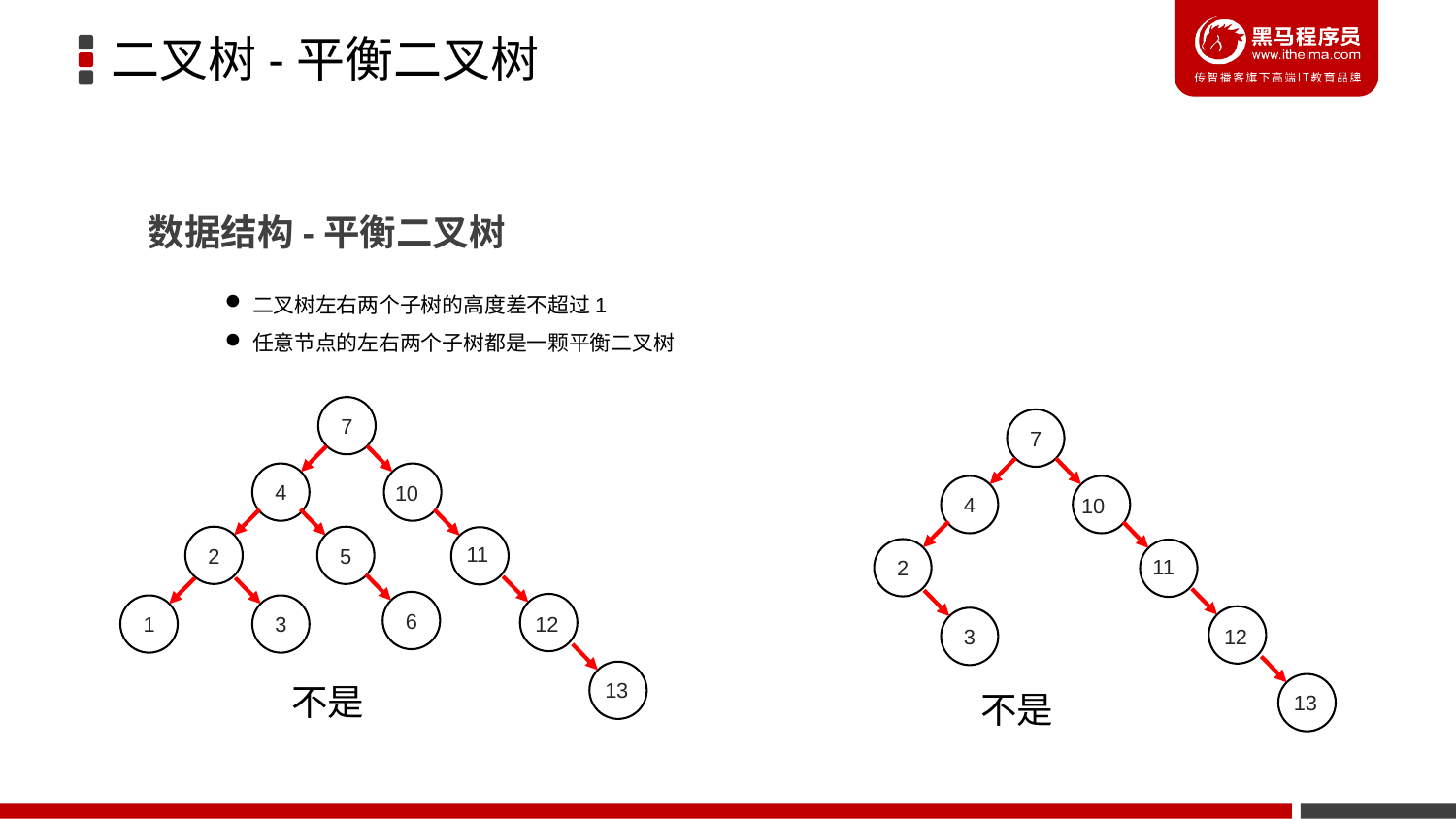

二叉树-平衡二叉树
数据结构-平衡二叉树
二叉树左右两个子树的高度差不超过1
任意节点的左右两个子树都是一颗平衡二叉树
7
7
4

10
4

10
2
5

11
2

11
6

1
3
12

3
12

13
不是

不是
13